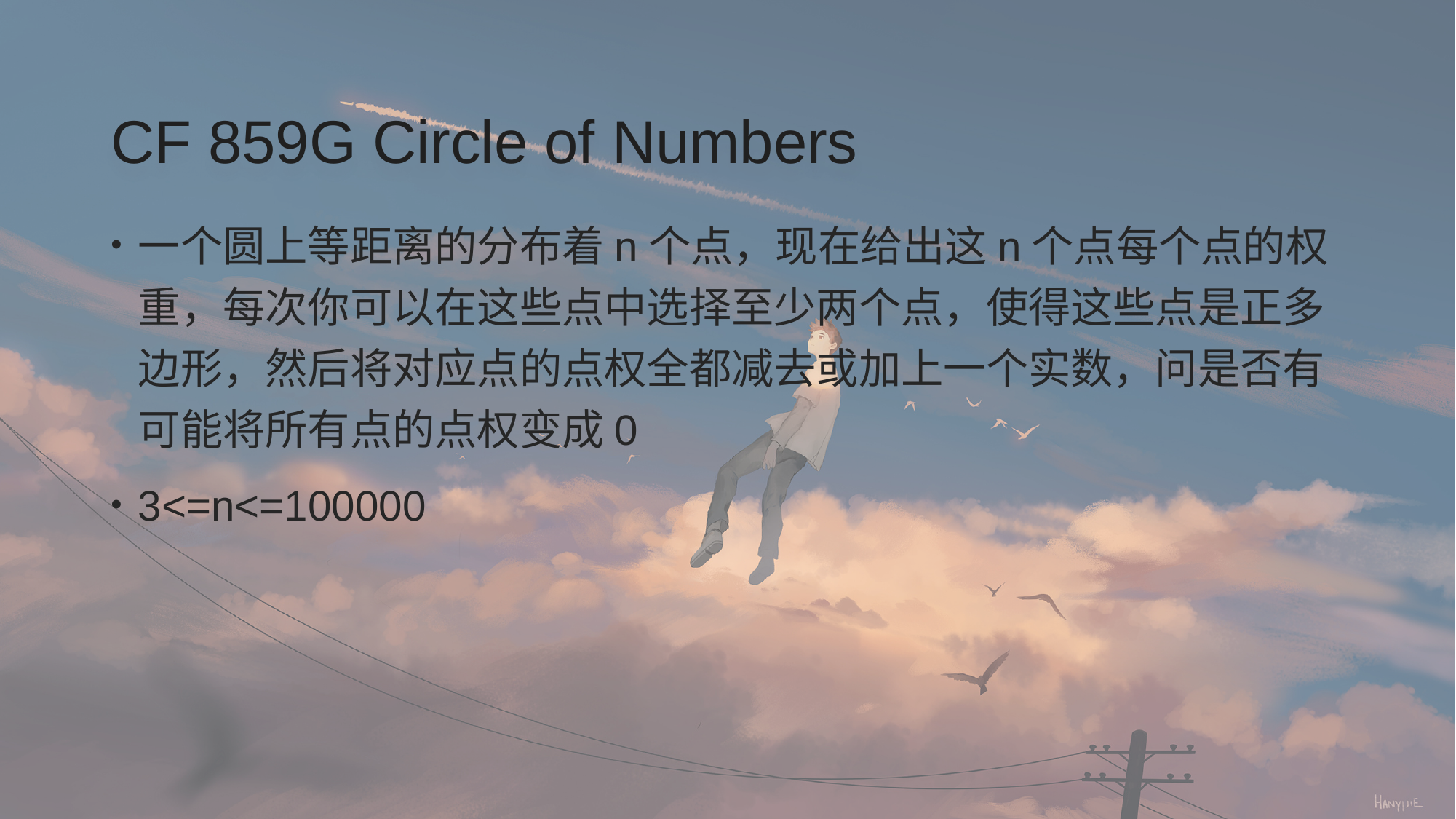

# CF 859G Circle of Numbers
一个圆上等距离的分布着n个点，现在给出这n个点每个点的权重，每次你可以在这些点中选择至少两个点，使得这些点是正多边形，然后将对应点的点权全都减去或加上一个实数，问是否有可能将所有点的点权变成0
3<=n<=100000